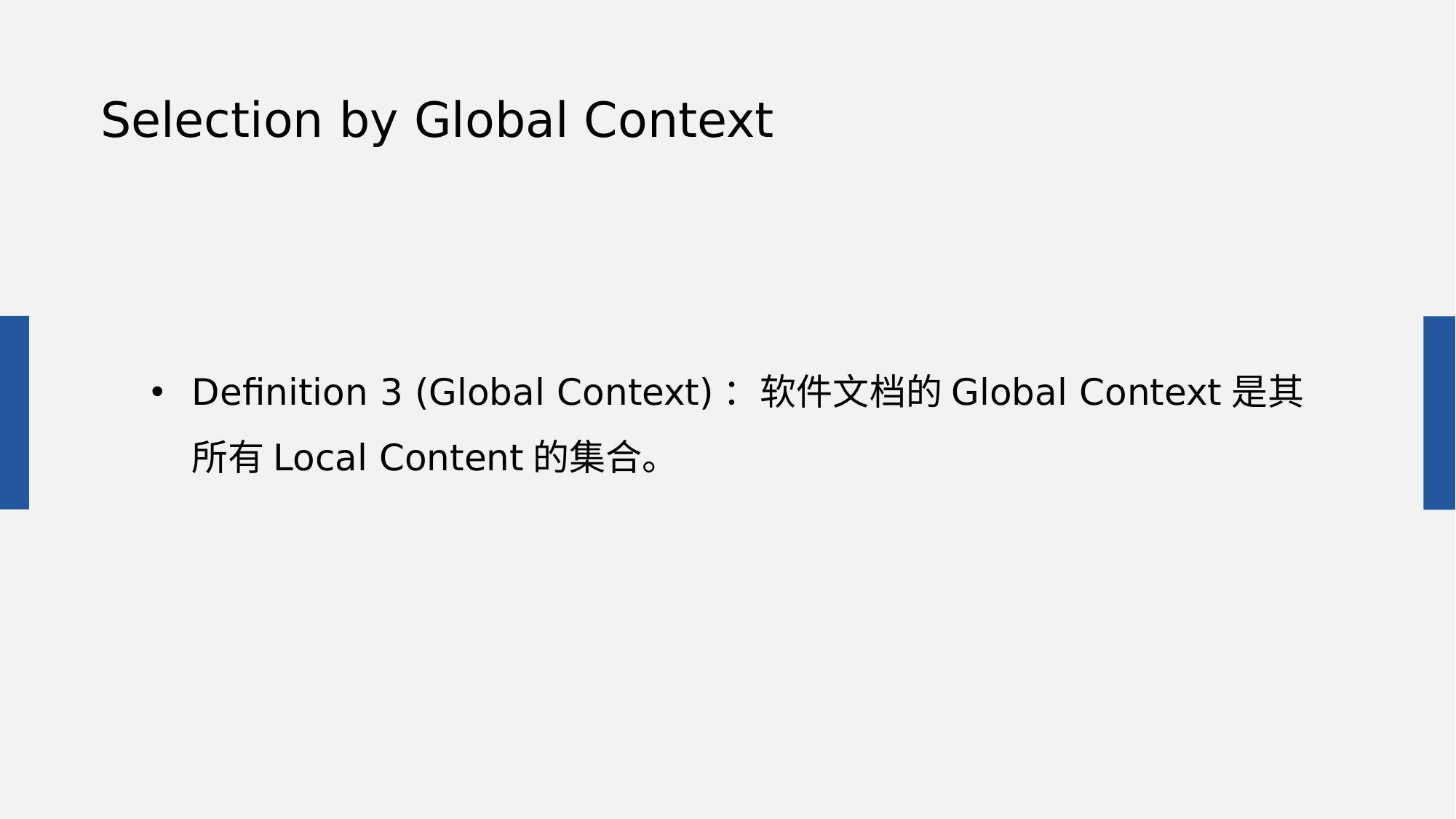

Selection by Global Context

Definition 3 (Global Context)：软件文档的Global Context是其所有Local Content的集合。